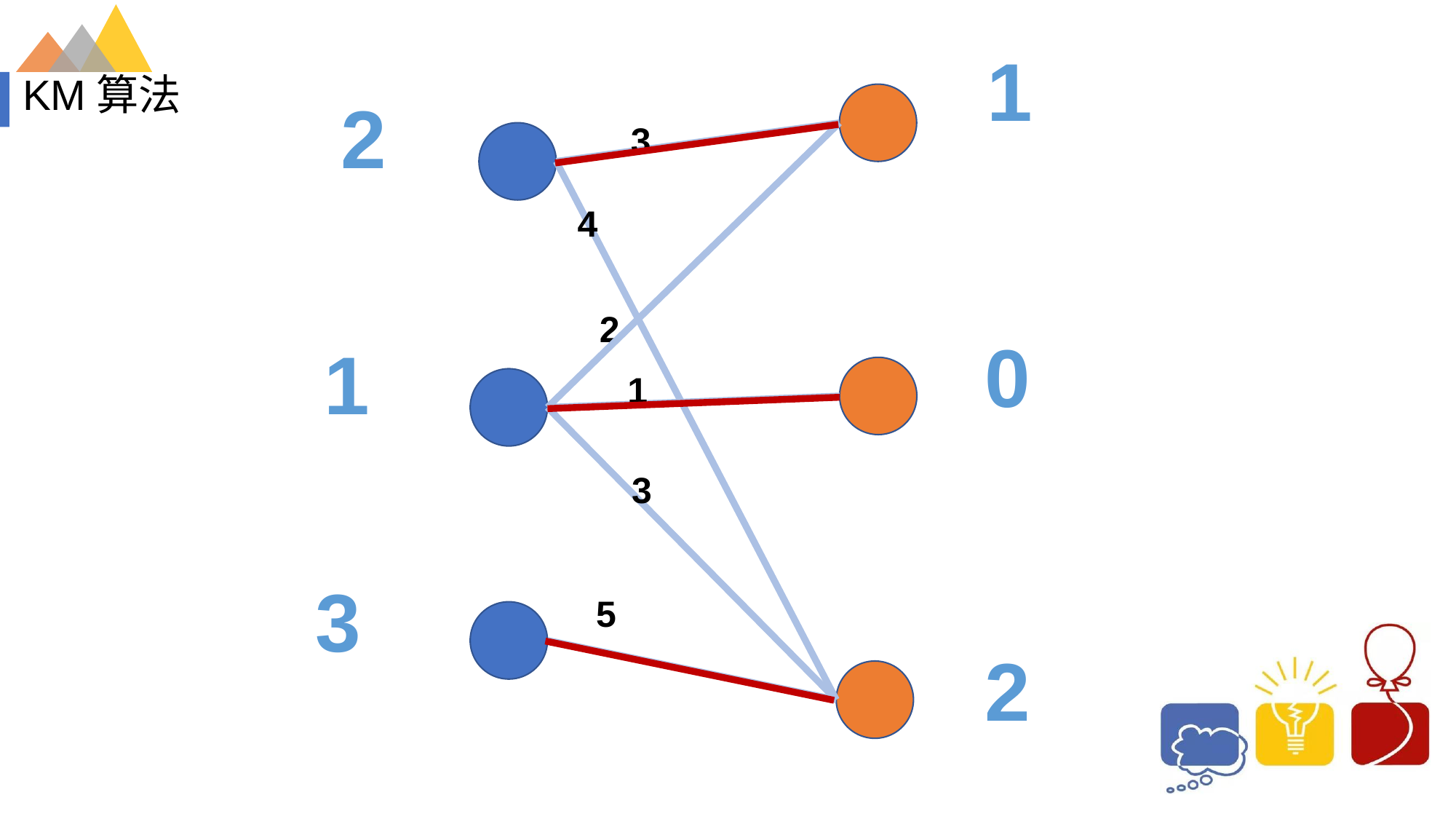

1
KM算法
2

3

4
2
0
1

1

3
3
5

2